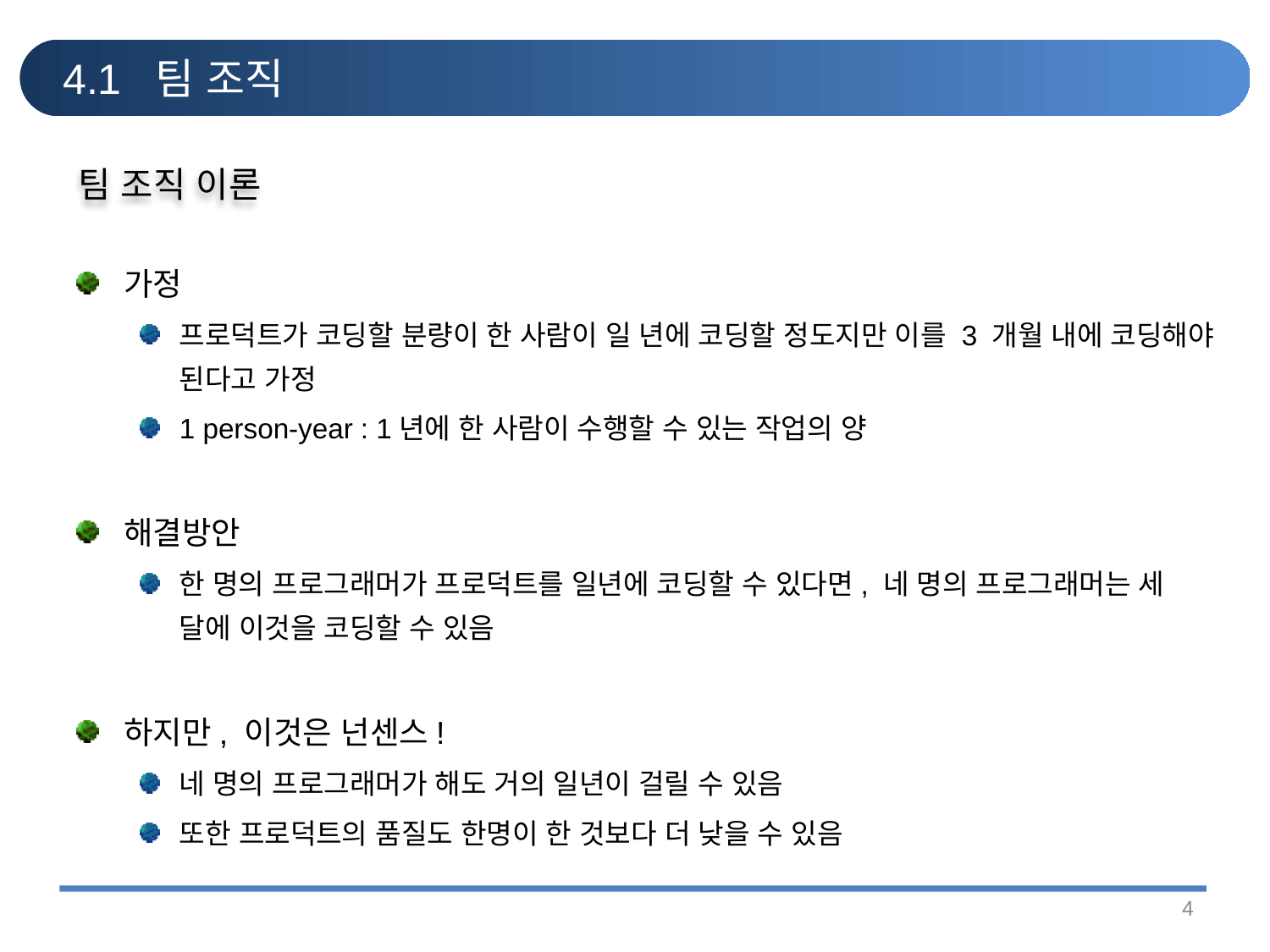

# 4.1  팀 조직
팀 조직 이론
가정
프로덕트가 코딩할 분량이 한 사람이 일 년에 코딩할 정도지만 이를 3 개월 내에 코딩해야 된다고 가정
1 person-year : 1년에 한 사람이 수행할 수 있는 작업의 양

해결방안
한 명의 프로그래머가 프로덕트를 일년에 코딩할 수 있다면, 네 명의 프로그래머는 세 달에 이것을 코딩할 수 있음

하지만, 이것은 넌센스!
네 명의 프로그래머가 해도 거의 일년이 걸릴 수 있음
또한 프로덕트의 품질도 한명이 한 것보다 더 낮을 수 있음
4